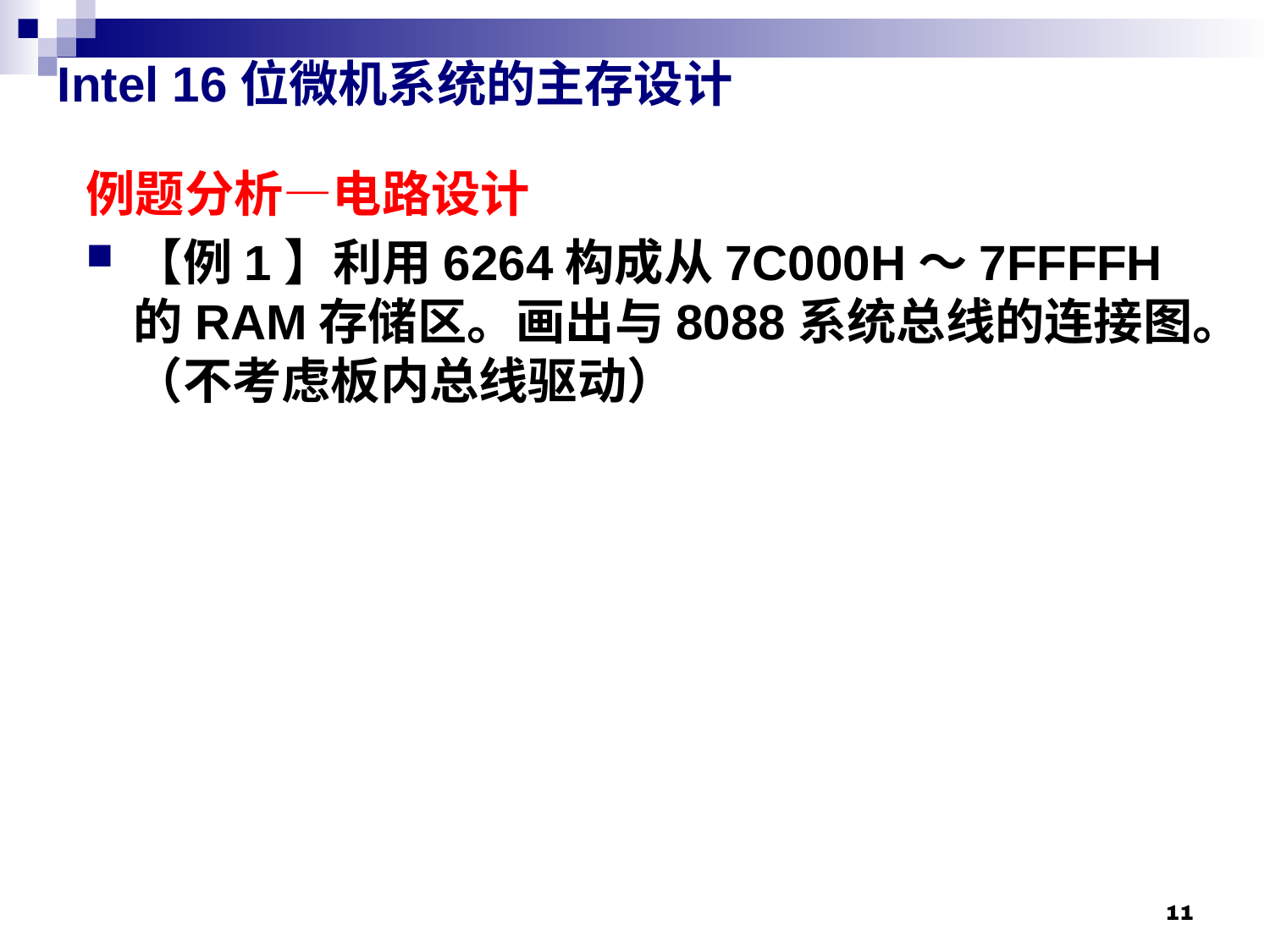

Intel 16位微机系统的主存设计
例题分析—电路设计
【例1】利用6264构成从7C000H～7FFFFH的RAM存储区。画出与8088系统总线的连接图。（不考虑板内总线驱动）
11